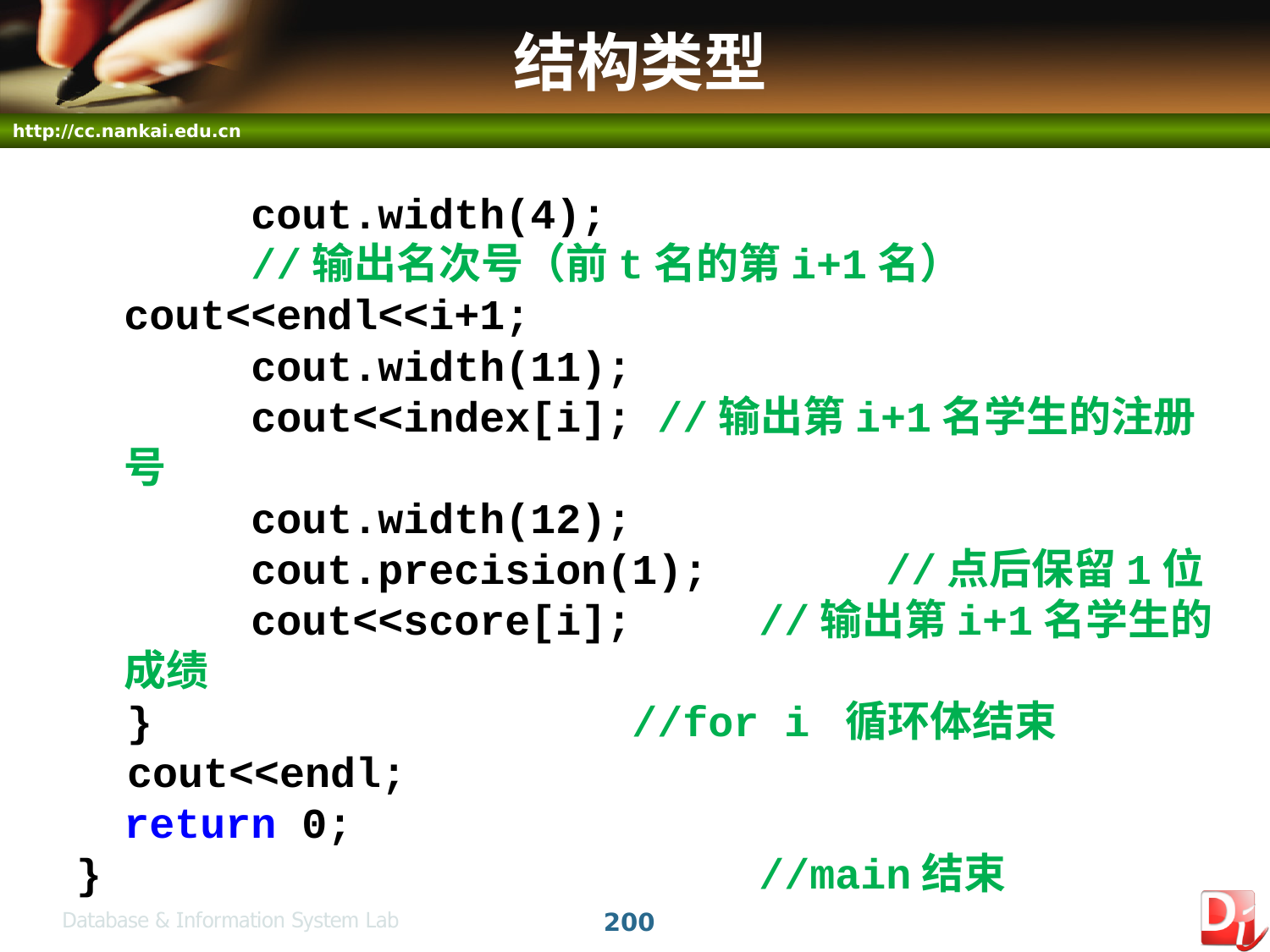

# 结构类型
		cout.width(4);
		//输出名次号（前t名的第i+1名）	cout<<endl<<i+1;
		cout.width(11);
		cout<<index[i]; //输出第i+1名学生的注册号
		cout.width(12);
		cout.precision(1);  	//点后保留1位
		cout<<score[i];  	//输出第i+1名学生的成绩
  }  			 	//for i 循环体结束
  cout<<endl;
	return 0;
} 					//main结束

200
Database & Information System Lab